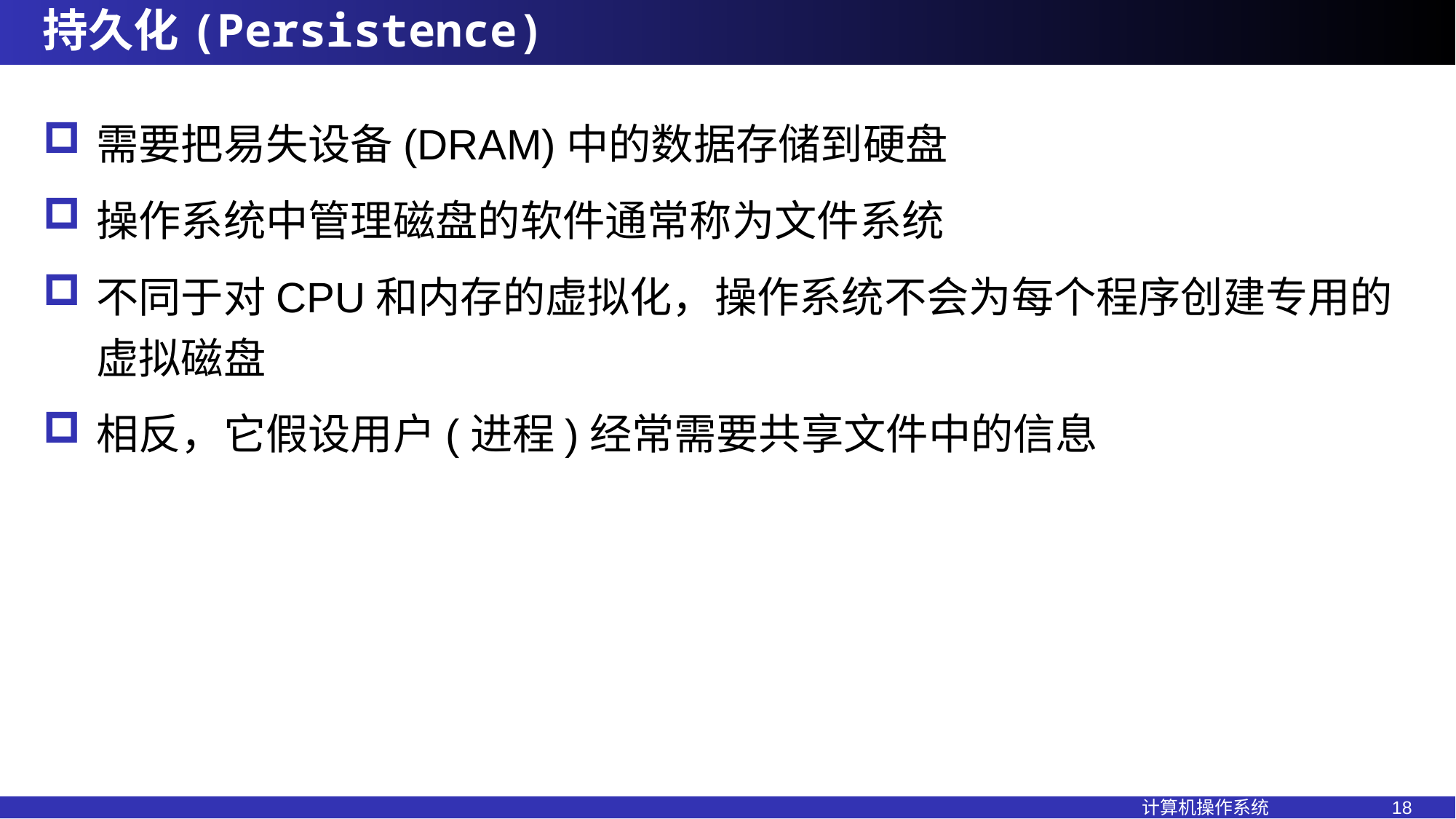

# 持久化(Persistence)
需要把易失设备(DRAM)中的数据存储到硬盘
操作系统中管理磁盘的软件通常称为文件系统
不同于对CPU和内存的虚拟化，操作系统不会为每个程序创建专用的虚拟磁盘
相反，它假设用户(进程)经常需要共享文件中的信息

计算机操作系统                     18